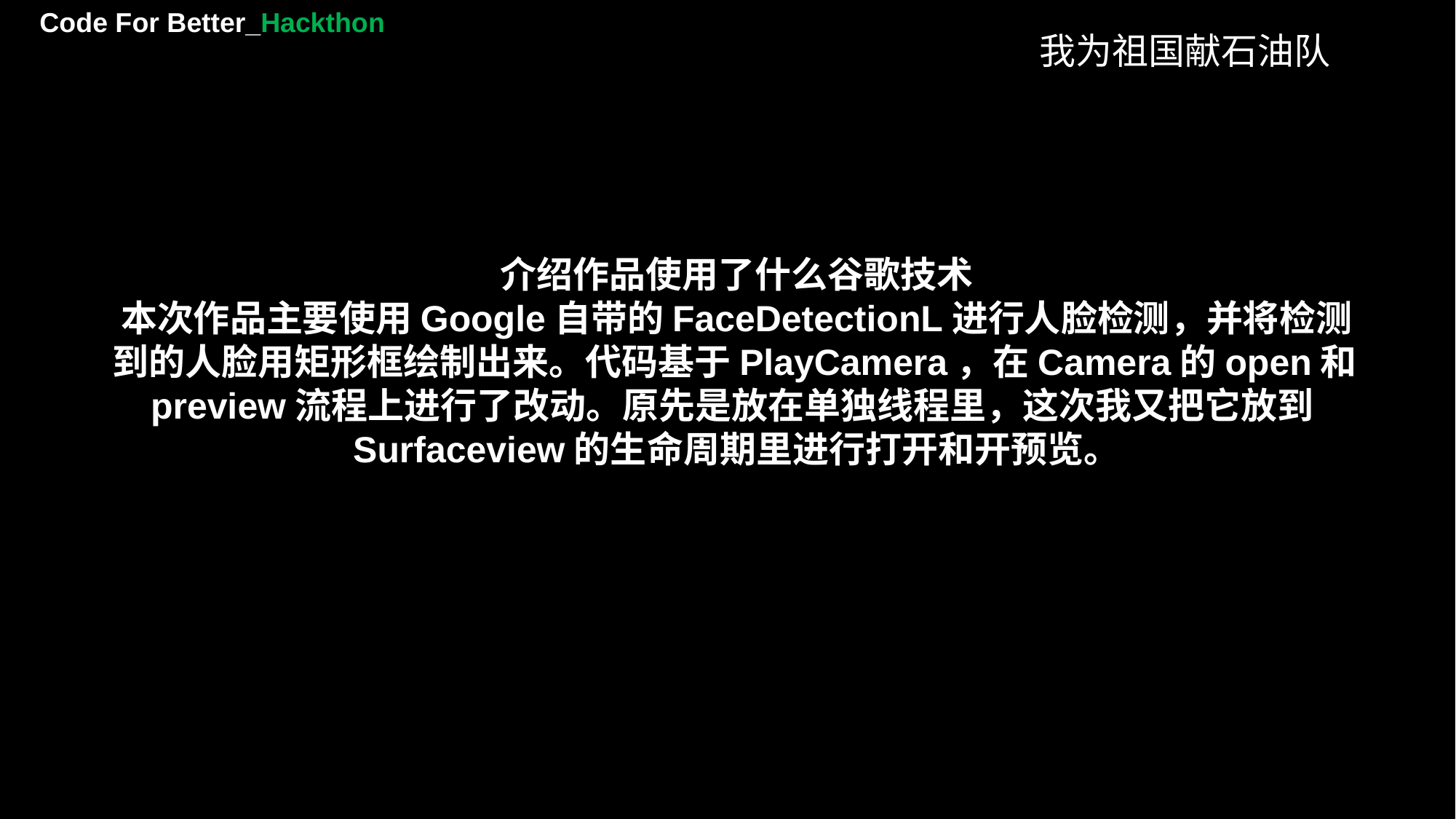

Code For Better_Hackthon
 我为祖国献石油队
介绍作品使用了什么谷歌技术
本次作品主要使用Google自带的FaceDetectionL进行人脸检测，并将检测到的人脸用矩形框绘制出来。代码基于PlayCamera，在Camera的open和preview流程上进行了改动。原先是放在单独线程里，这次我又把它放到Surfaceview的生命周期里进行打开和开预览。